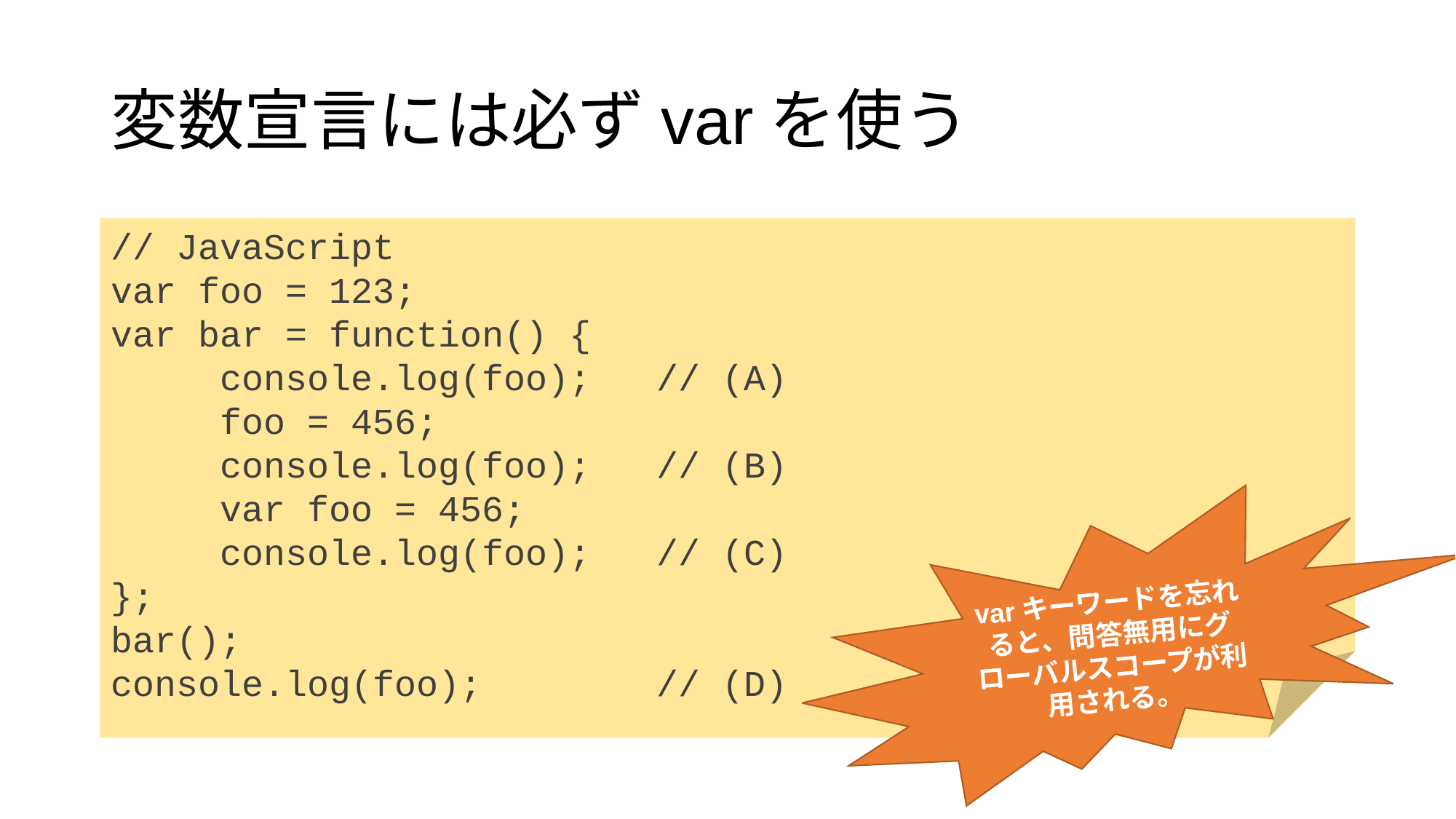

# 変数宣言には必ずvarを使う

// JavaScript
var foo = 123;
var bar = function() {
	console.log(foo);	// (A)
	foo = 456;
	console.log(foo);	// (B)
	var foo = 456;
	console.log(foo);	// (C)
};
bar();
console.log(foo);		// (D)

varキーワードを忘れると、問答無用にグローバルスコープが利用される。